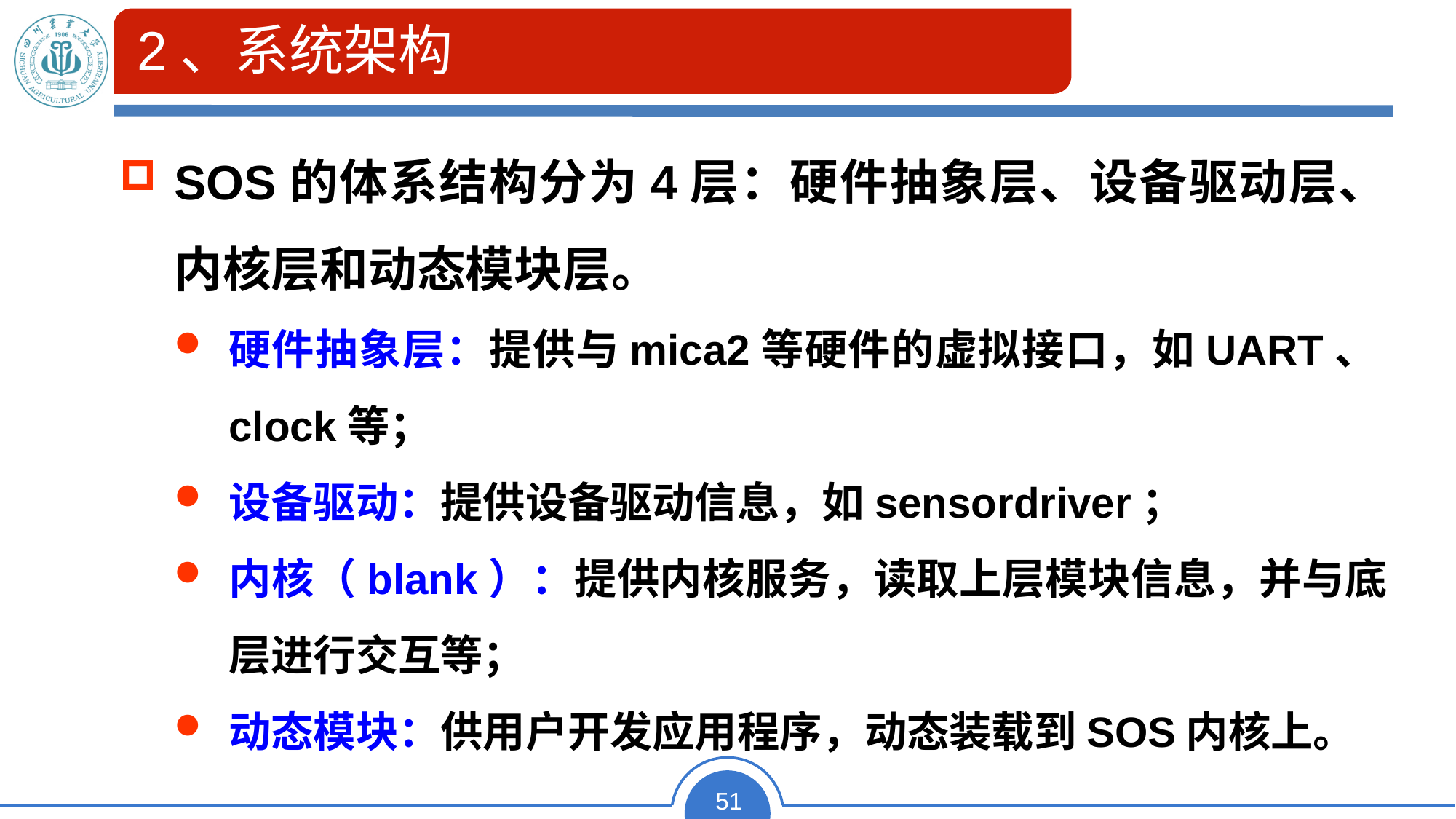

# 2、系统架构
SOS的体系结构分为4层：硬件抽象层、设备驱动层、内核层和动态模块层。
硬件抽象层：提供与mica2等硬件的虚拟接口，如UART、clock等；
设备驱动：提供设备驱动信息，如sensordriver；
内核（blank）：提供内核服务，读取上层模块信息，并与底层进行交互等；
动态模块：供用户开发应用程序，动态装载到SOS内核上。